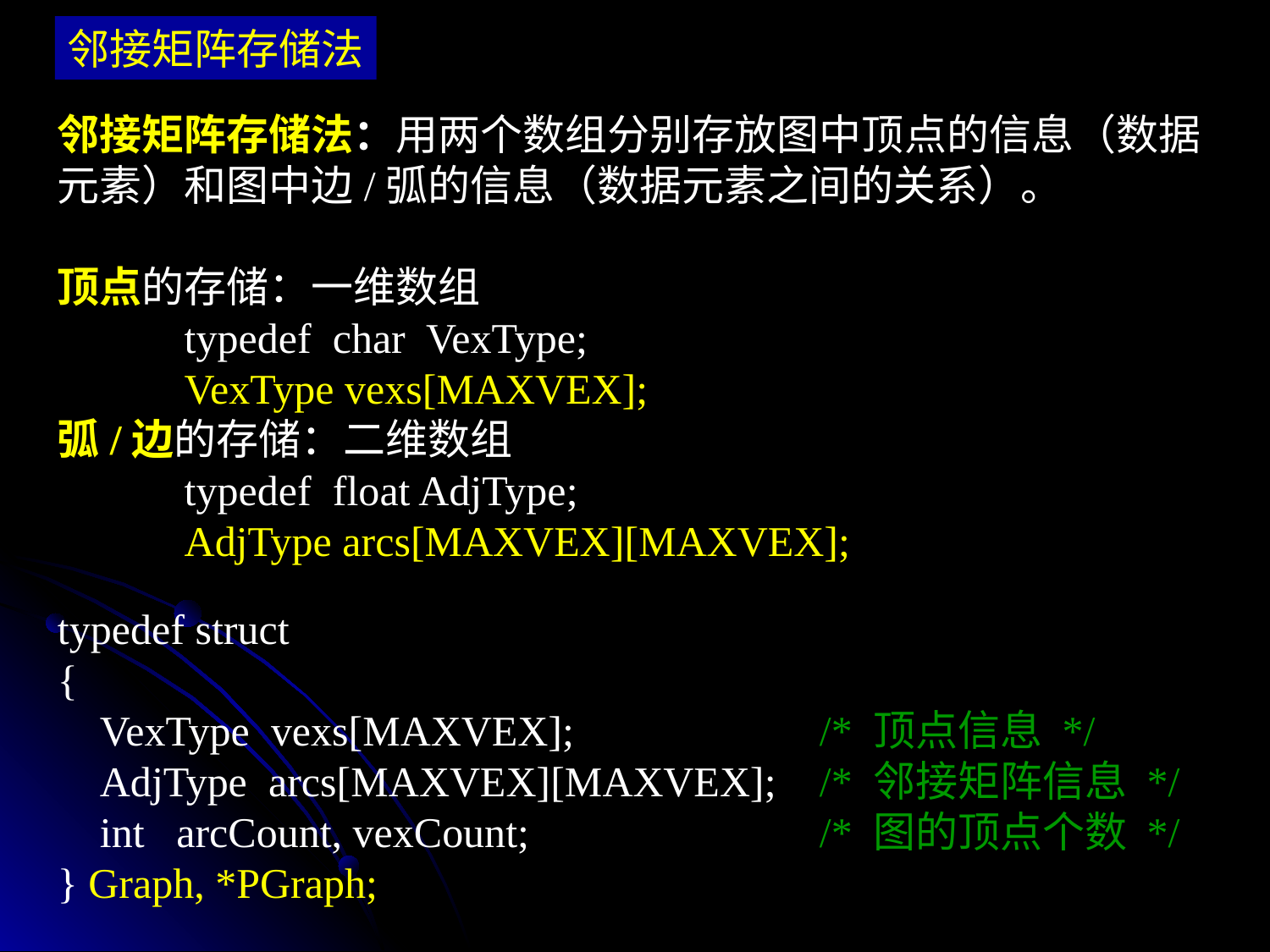

邻接矩阵存储法

邻接矩阵存储法：用两个数组分别存放图中顶点的信息（数据元素）和图中边/弧的信息（数据元素之间的关系）。

顶点的存储：一维数组
	typedef  char  VexType;
	VexType vexs[MAXVEX];
弧/边的存储：二维数组
	typedef  float AdjType;
	AdjType arcs[MAXVEX][MAXVEX];
typedef struct
{
    VexType  vexs[MAXVEX];		/* 顶点信息 */
    AdjType  arcs[MAXVEX][MAXVEX];	/* 邻接矩阵信息 */
    int   arcCount, vexCount;			/* 图的顶点个数 */
} Graph, *PGraph;